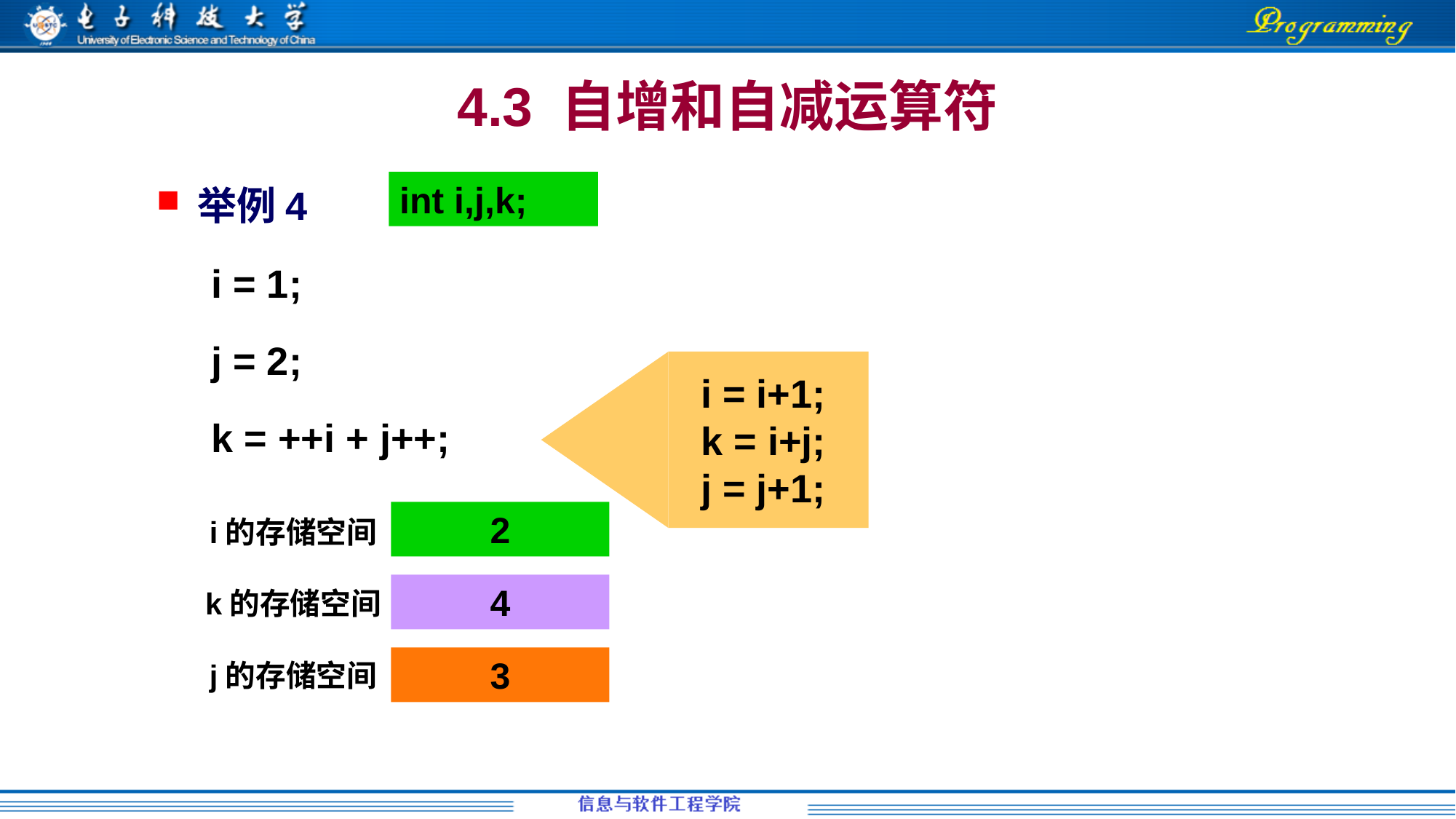

4.3 自增和自减运算符
举例4
i = 1;
j = 2;
k = ++i + j++;

int i,j,k;
i = i+1;
k = i+j;
j = j+1;

i的存储空间
2
k的存储空间
4
j的存储空间
3